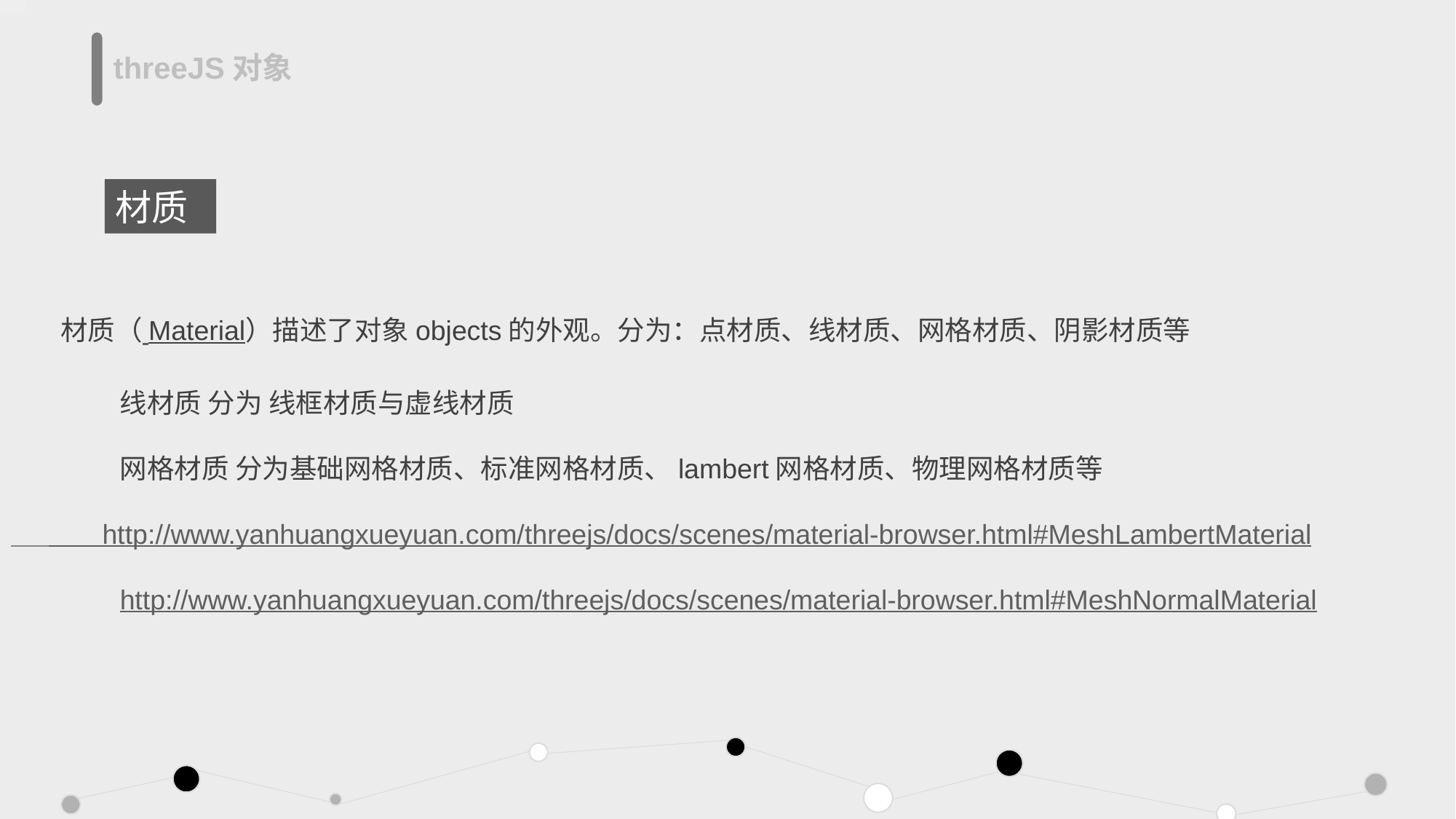

threeJS对象

材质

       材质（ Material）描述了对象objects的外观。分为：点材质、线材质、网格材质、阴影材质等
	线材质 分为 线框材质与虚线材质

	网格材质 分为基础网格材质、标准网格材质、lambert网格材质、物理网格材质等
            http://www.yanhuangxueyuan.com/threejs/docs/scenes/material-browser.html#MeshLambertMaterial

	http://www.yanhuangxueyuan.com/threejs/docs/scenes/material-browser.html#MeshNormalMaterial